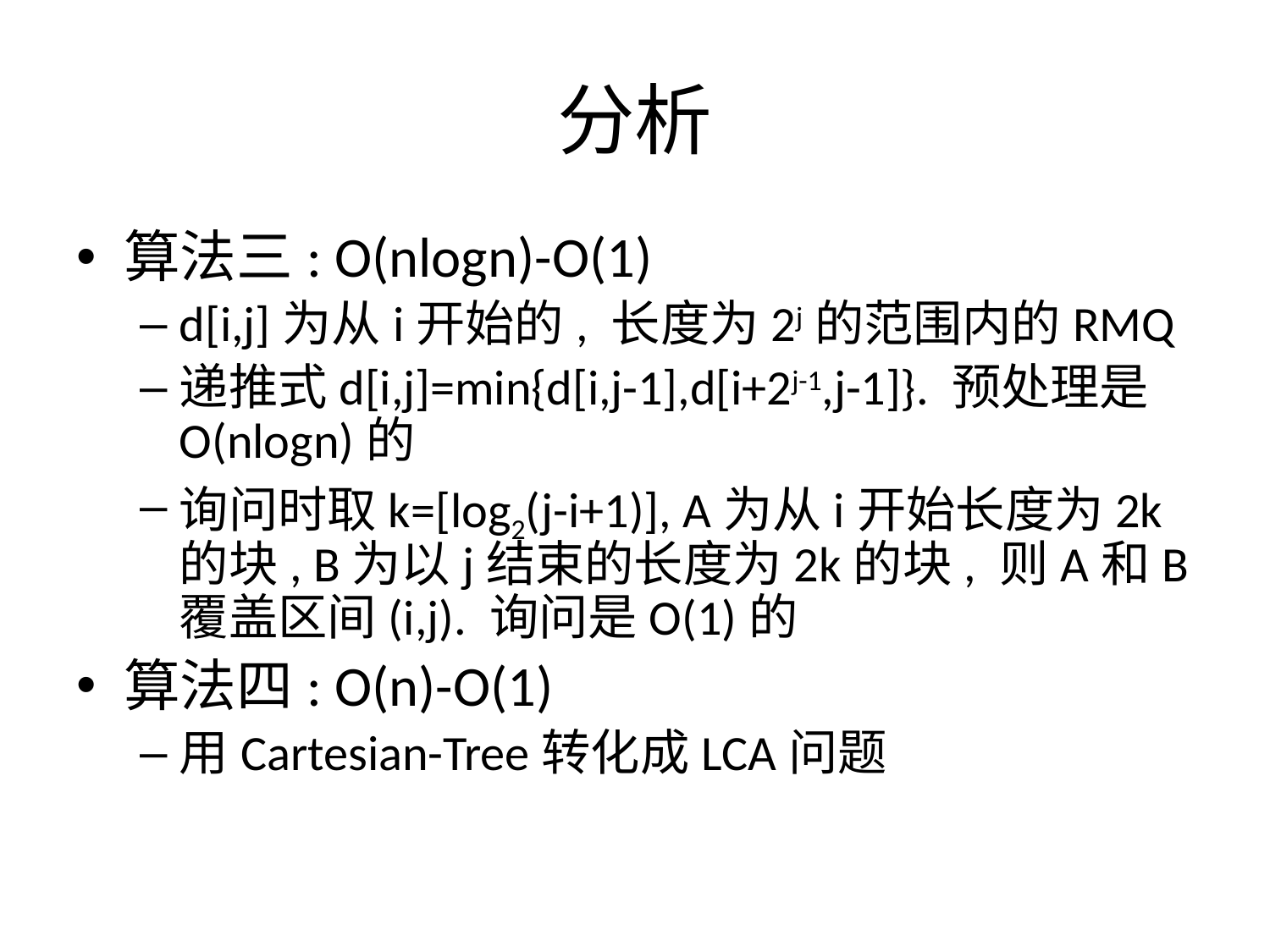

# 分析
算法三: O(nlogn)-O(1)
d[i,j]为从i开始的, 长度为2j的范围内的RMQ
递推式d[i,j]=min{d[i,j-1],d[i+2j-1,j-1]}. 预处理是O(nlogn)的
询问时取k=[log2(j-i+1)], A为从i开始长度为2k的块, B为以j结束的长度为2k的块, 则A和B覆盖区间(i,j). 询问是O(1)的
算法四: O(n)-O(1)
用Cartesian-Tree转化成LCA问题